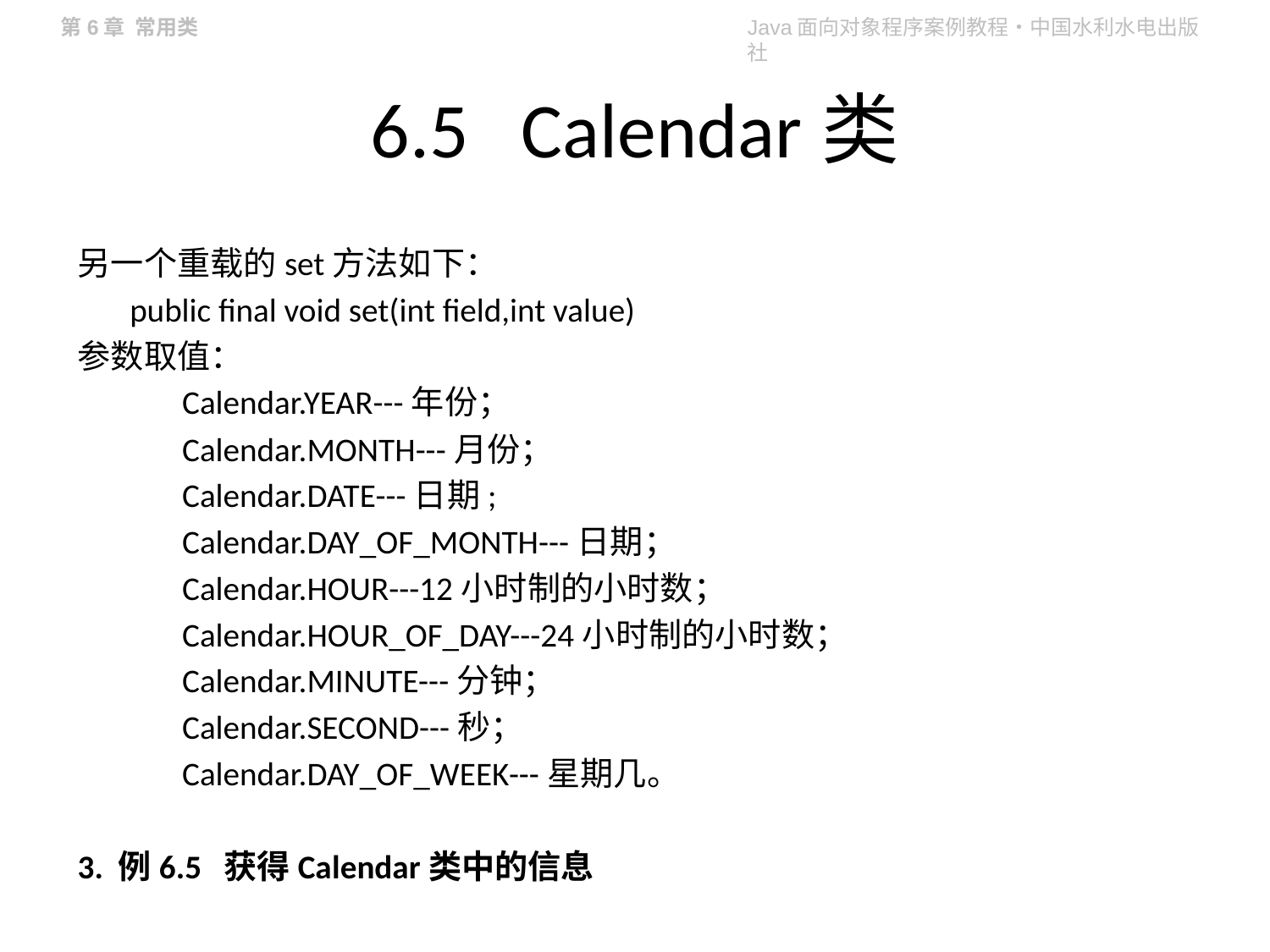

# 6.5   Calendar类
另一个重载的set方法如下：
public final void set(int field,int value)
参数取值：
Calendar.YEAR---年份；
Calendar.MONTH---月份；
Calendar.DATE---日期;
Calendar.DAY_OF_MONTH---日期；
Calendar.HOUR---12小时制的小时数；
Calendar.HOUR_OF_DAY---24小时制的小时数；
Calendar.MINUTE---分钟；
Calendar.SECOND---秒；
Calendar.DAY_OF_WEEK---星期几。

3. 例6.5  获得Calendar类中的信息